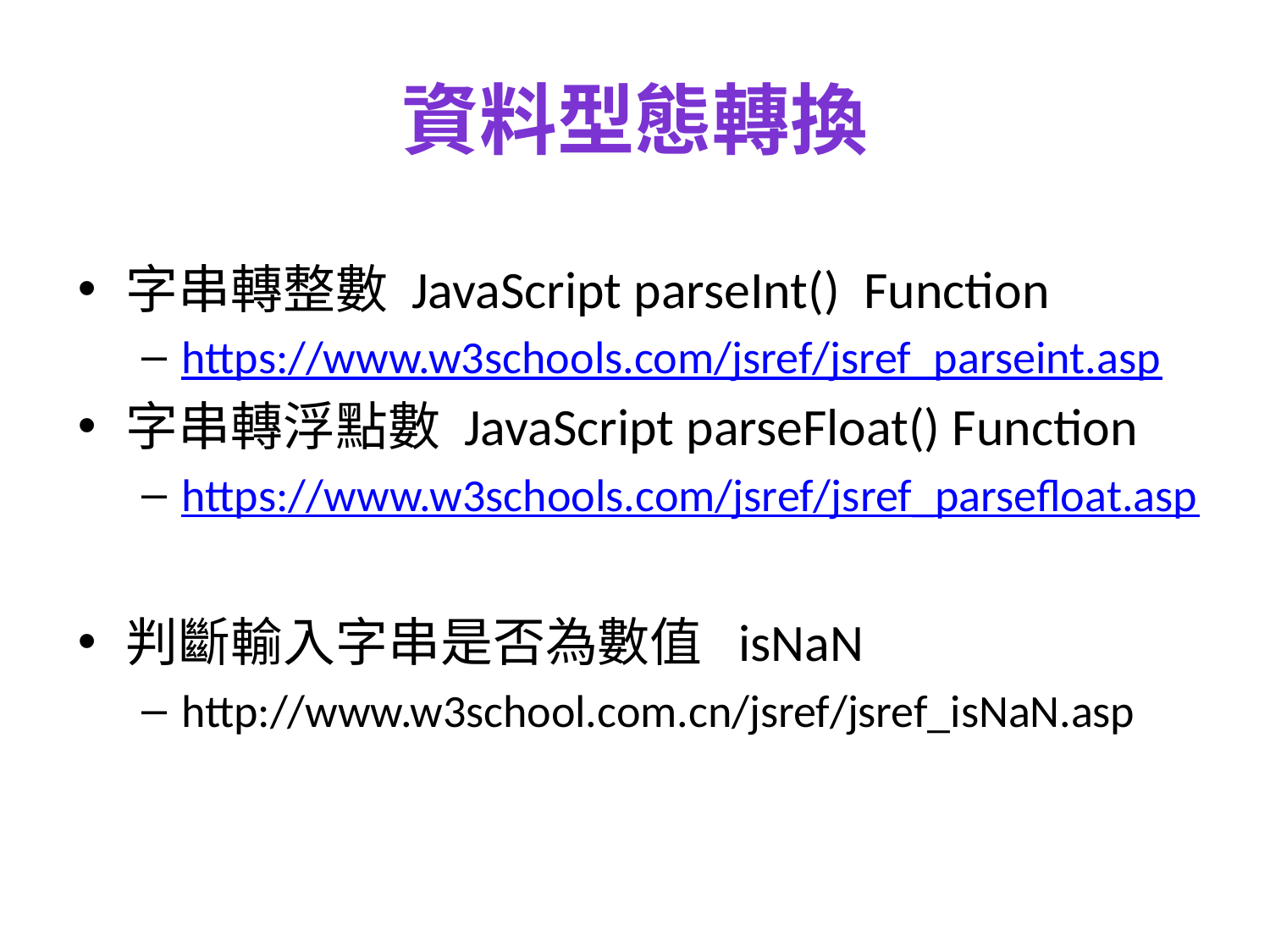

# 資料型態轉換

字串轉整數 JavaScript parseInt()  Function
https://www.w3schools.com/jsref/jsref_parseint.asp
字串轉浮點數 JavaScript parseFloat() Function
https://www.w3schools.com/jsref/jsref_parsefloat.asp

判斷輸入字串是否為數值  isNaN
http://www.w3school.com.cn/jsref/jsref_isNaN.asp